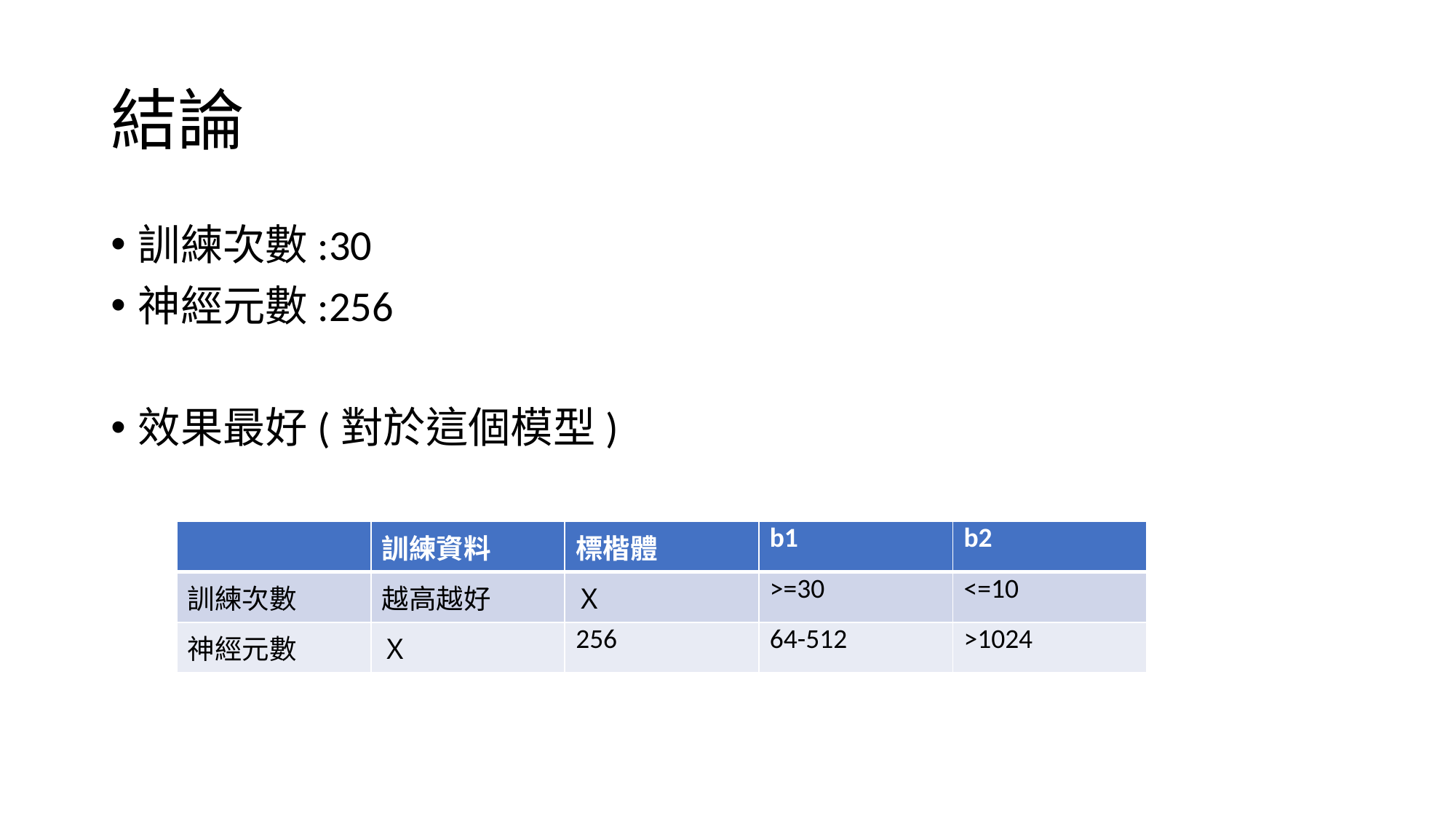

# 結論
訓練次數:30
神經元數:256

效果最好(對於這個模型)
|  | 訓練資料 | 標楷體 | b1 | b2 |
| --- | --- | --- | --- | --- |
| 訓練次數 | 越高越好 | Ｘ | >=30 | <=10 |
| 神經元數 | Ｘ | 256 | 64-512 | >1024 |